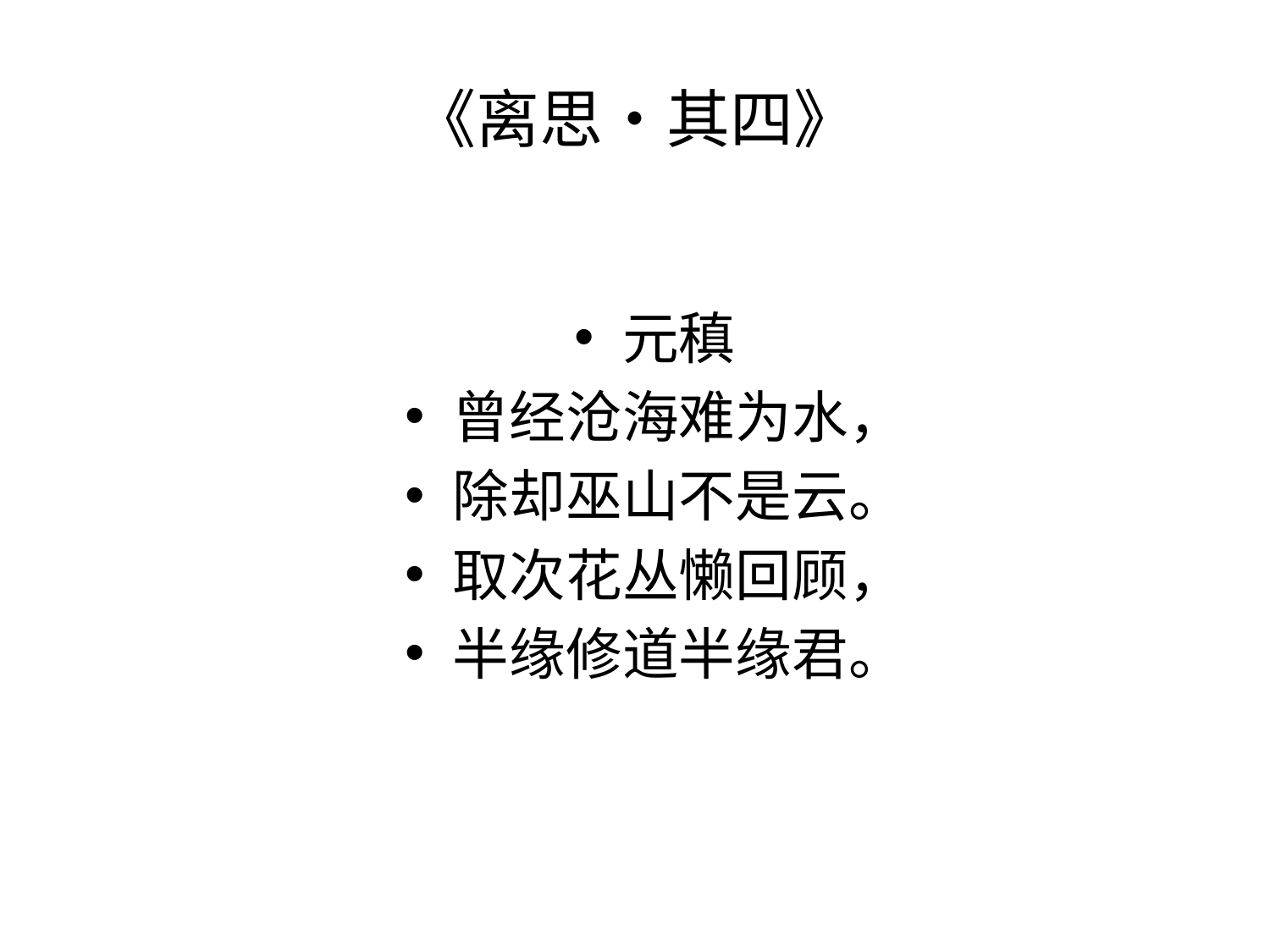

# 《离思•其四》
元稹
曾经沧海难为水，
除却巫山不是云。
取次花丛懒回顾，
半缘修道半缘君。